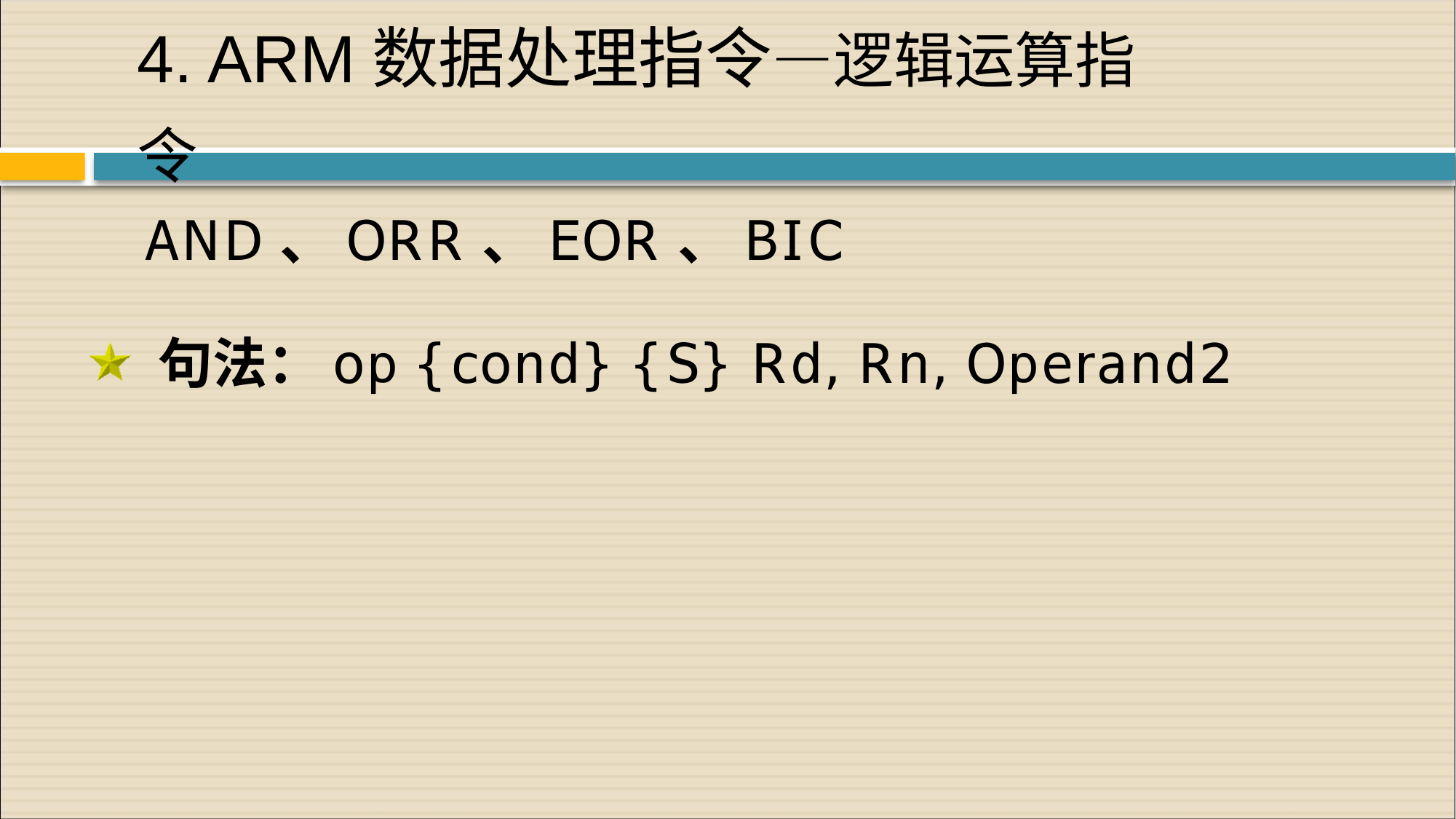

# 4. ARM数据处理指令—逻辑运算指令
AND、ORR、EOR、BIC
 句法：
op {cond} {S} Rd, Rn, Operand2